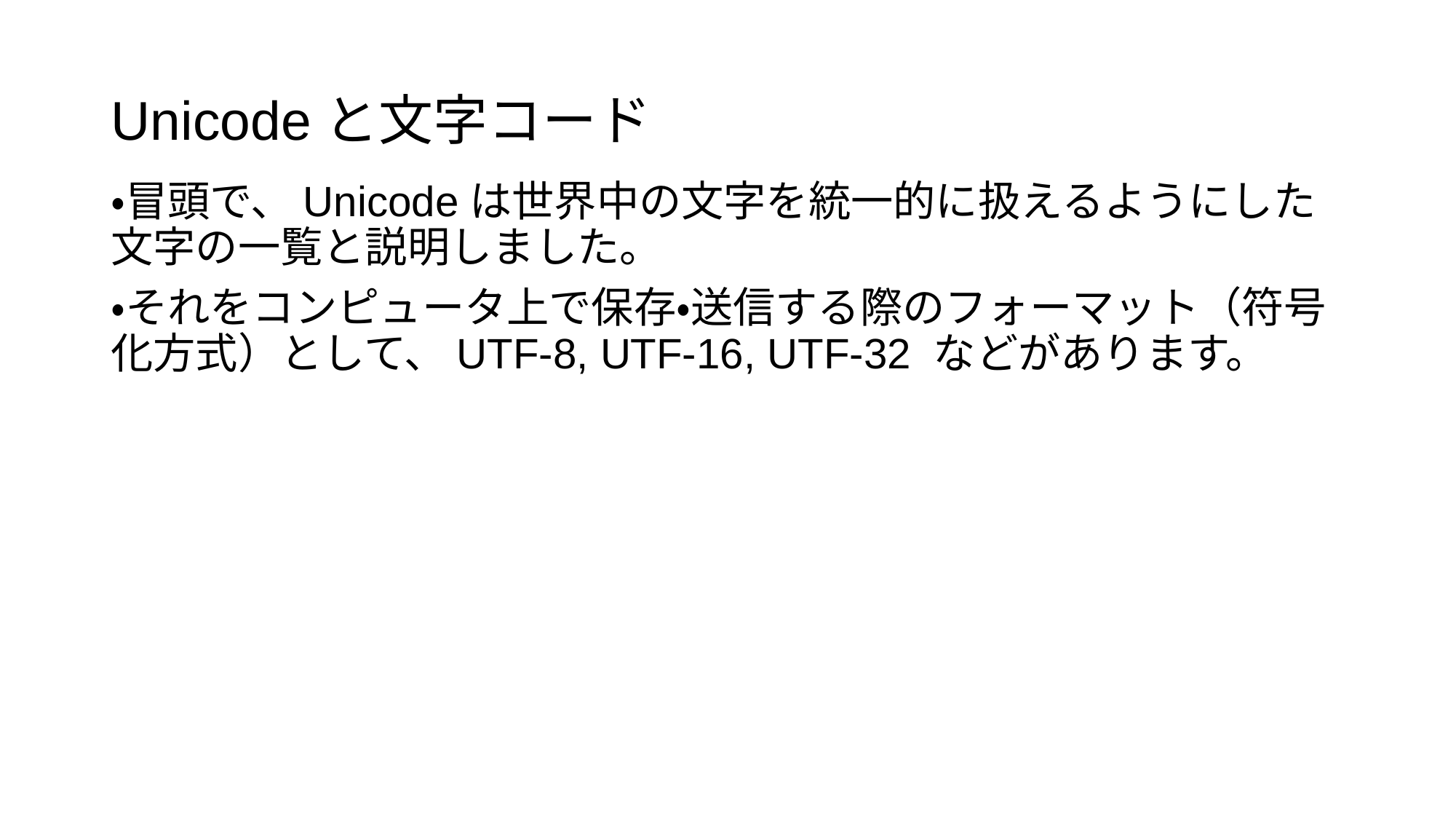

# Unicodeと文字コード
・冒頭で、Unicodeは世界中の文字を統一的に扱えるようにした文字の一覧と説明しました。
・それをコンピュータ上で保存・送信する際のフォーマット（符号化方式）として、UTF-8, UTF-16, UTF-32 などがあります。